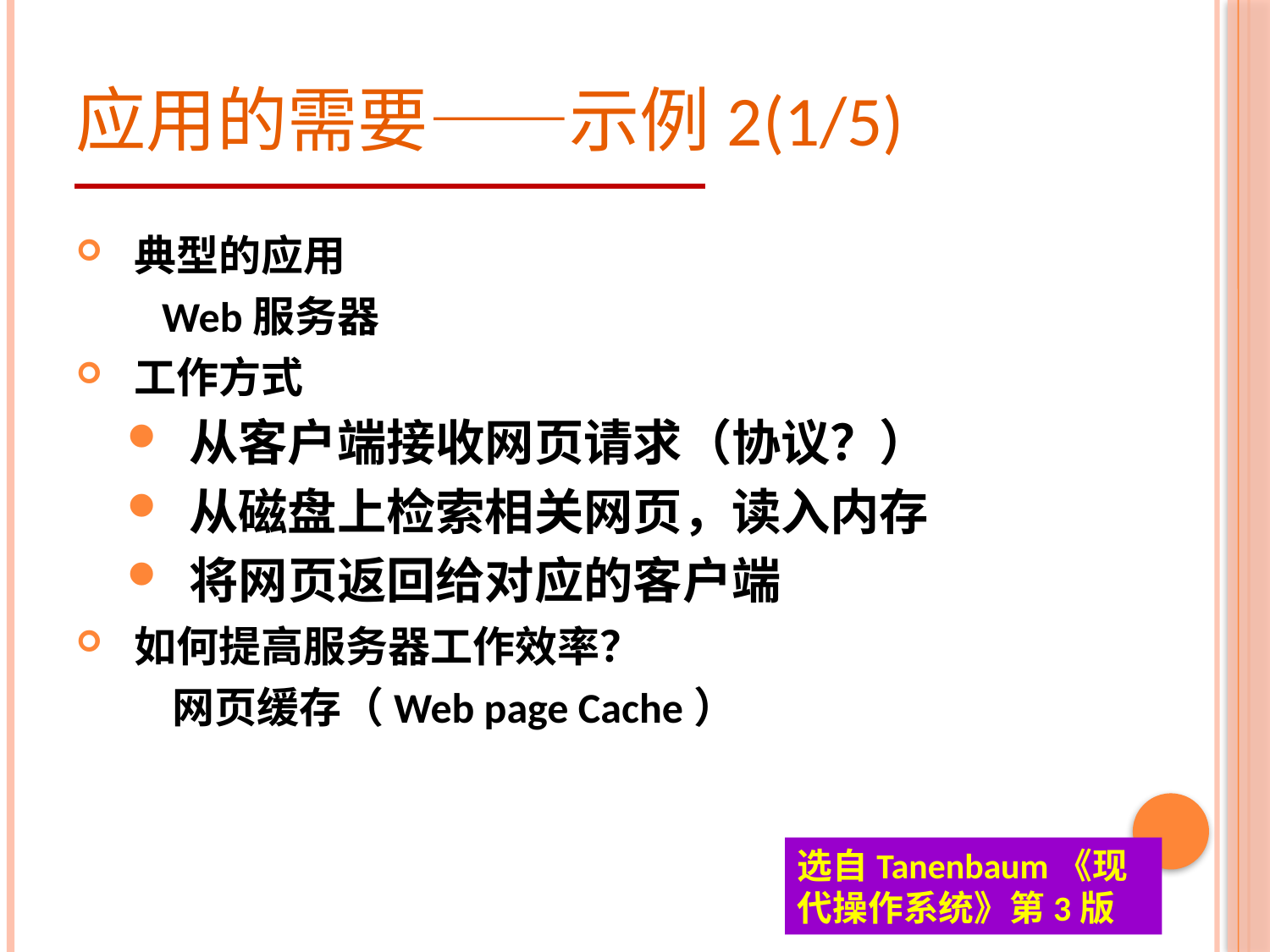

# 应用的需要——示例2(1/5)
 典型的应用
         Web服务器
 工作方式
 从客户端接收网页请求（协议？）
 从磁盘上检索相关网页，读入内存
 将网页返回给对应的客户端
 如何提高服务器工作效率？
         网页缓存（Web page Cache）
选自Tanenbaum《现代操作系统》第3版